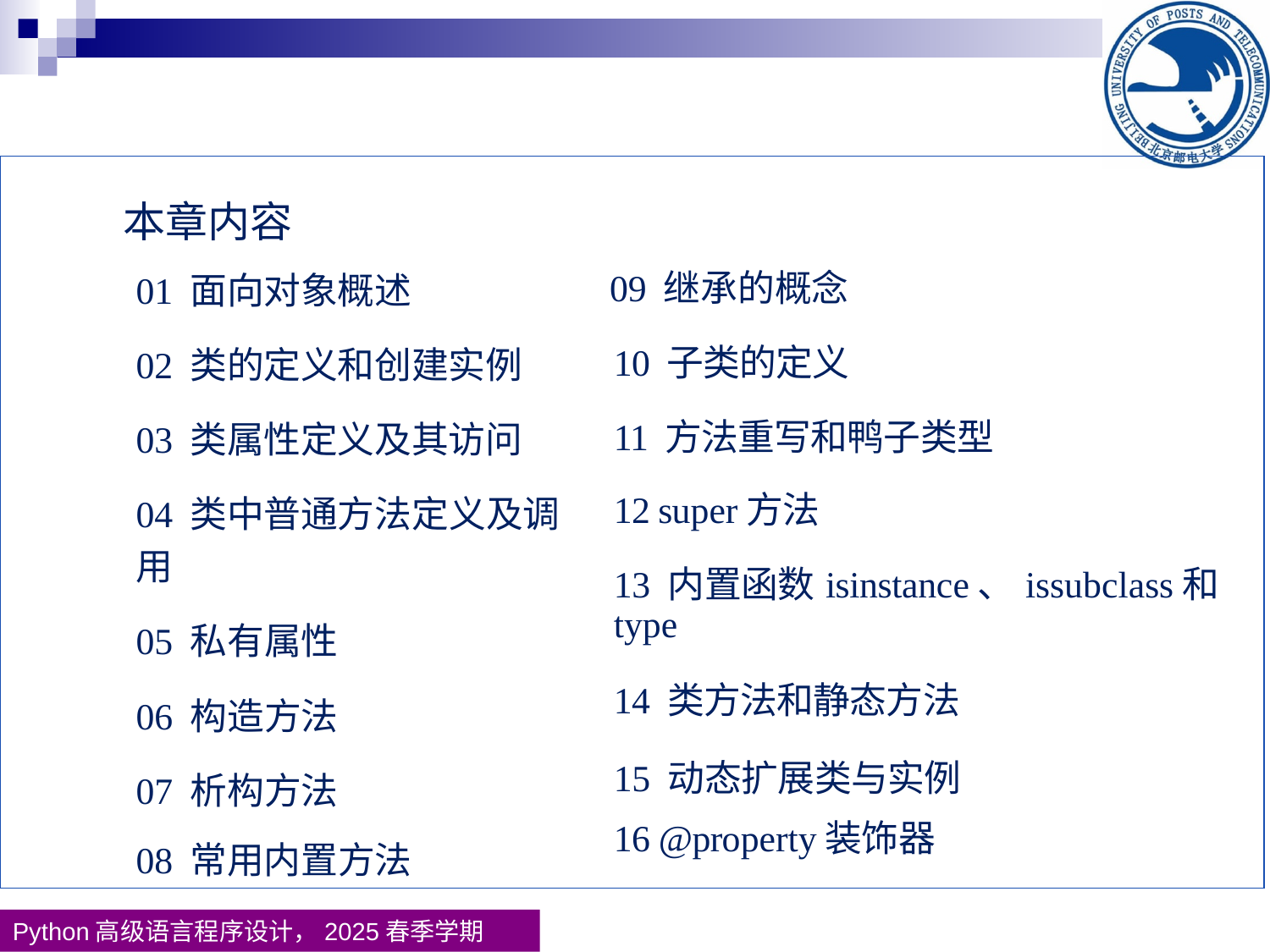

| 本章内容 |  |
| --- | --- |
| 01 面向对象概述 02 类的定义和创建实例 03 类属性定义及其访问 04 类中普通方法定义及调用 05 私有属性 06 构造方法 07 析构方法 08 常用内置方法 | 09 继承的概念 10 子类的定义 11 方法重写和鸭子类型 12 super方法 13 内置函数isinstance、issubclass和type 14 类方法和静态方法 15 动态扩展类与实例 16 @property装饰器 |
|  |  |